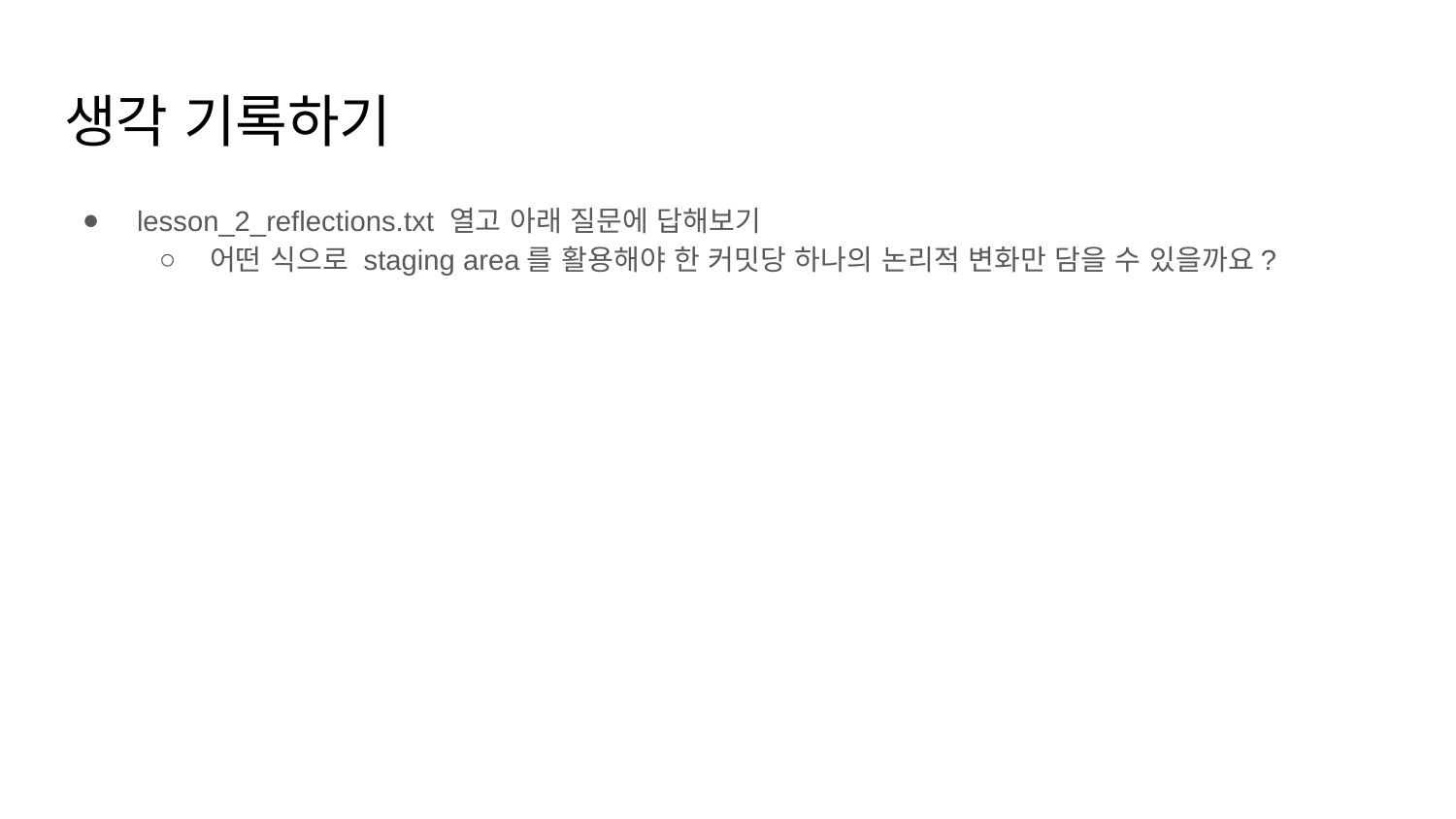

# 생각 기록하기
lesson_2_reflections.txt 열고 아래 질문에 답해보기
어떤 식으로 staging area를 활용해야 한 커밋당 하나의 논리적 변화만 담을 수 있을까요?